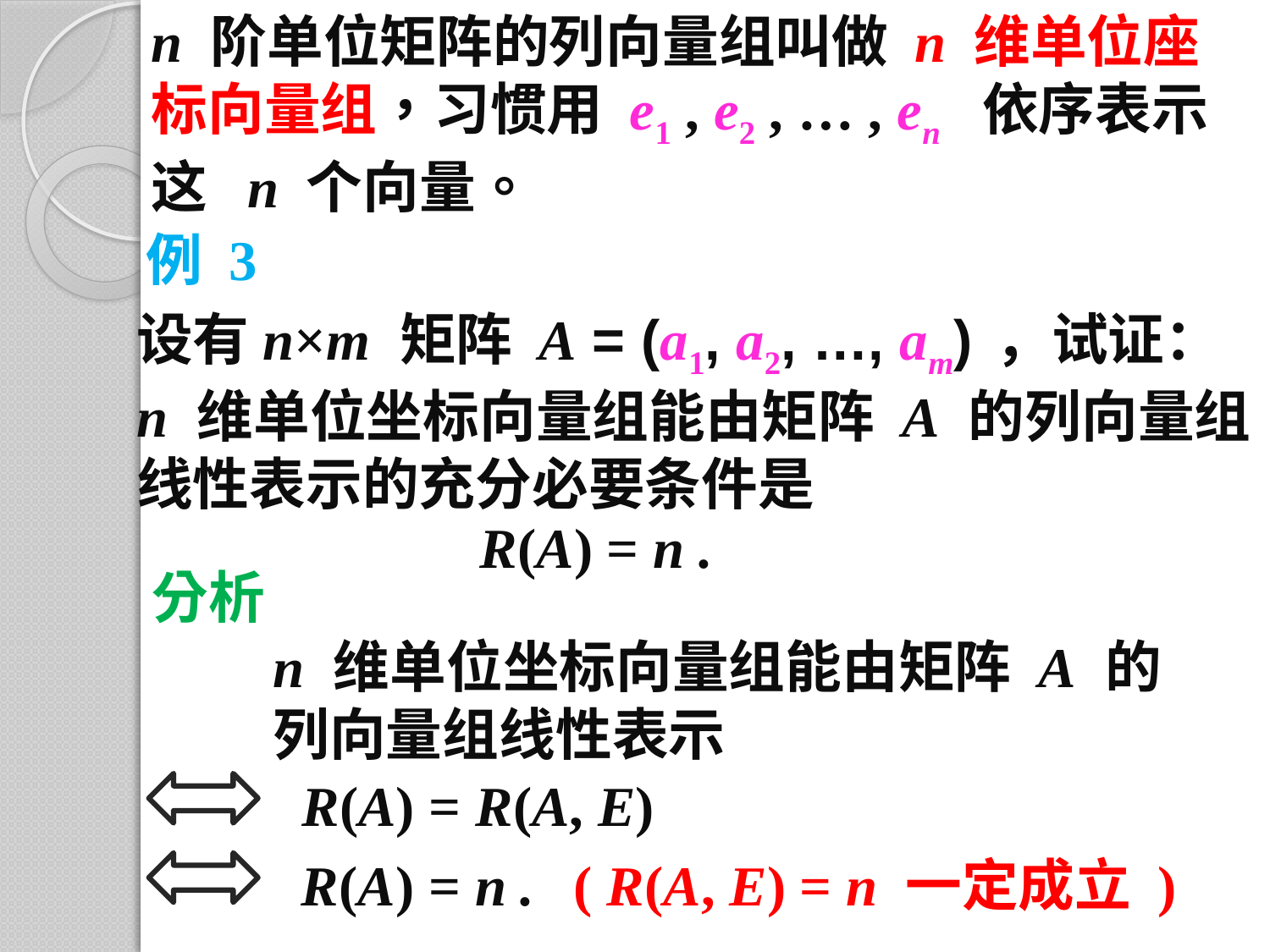

n 阶单位矩阵的列向量组叫做 n 维单位座
标向量组，习惯用 e1 , e2 , … , en  依序表示
这  n 个向量。
例 3
设有n×m 矩阵 A = (a1, a2, …, am) ，试证：
n 维单位坐标向量组能由矩阵 A 的列向量组
线性表示的充分必要条件是
R(A) = n .
分析
n 维单位坐标向量组能由矩阵 A 的
列向量组线性表示
R(A) = R(A, E)

R(A) = n .
( R(A, E) = n 一定成立 )